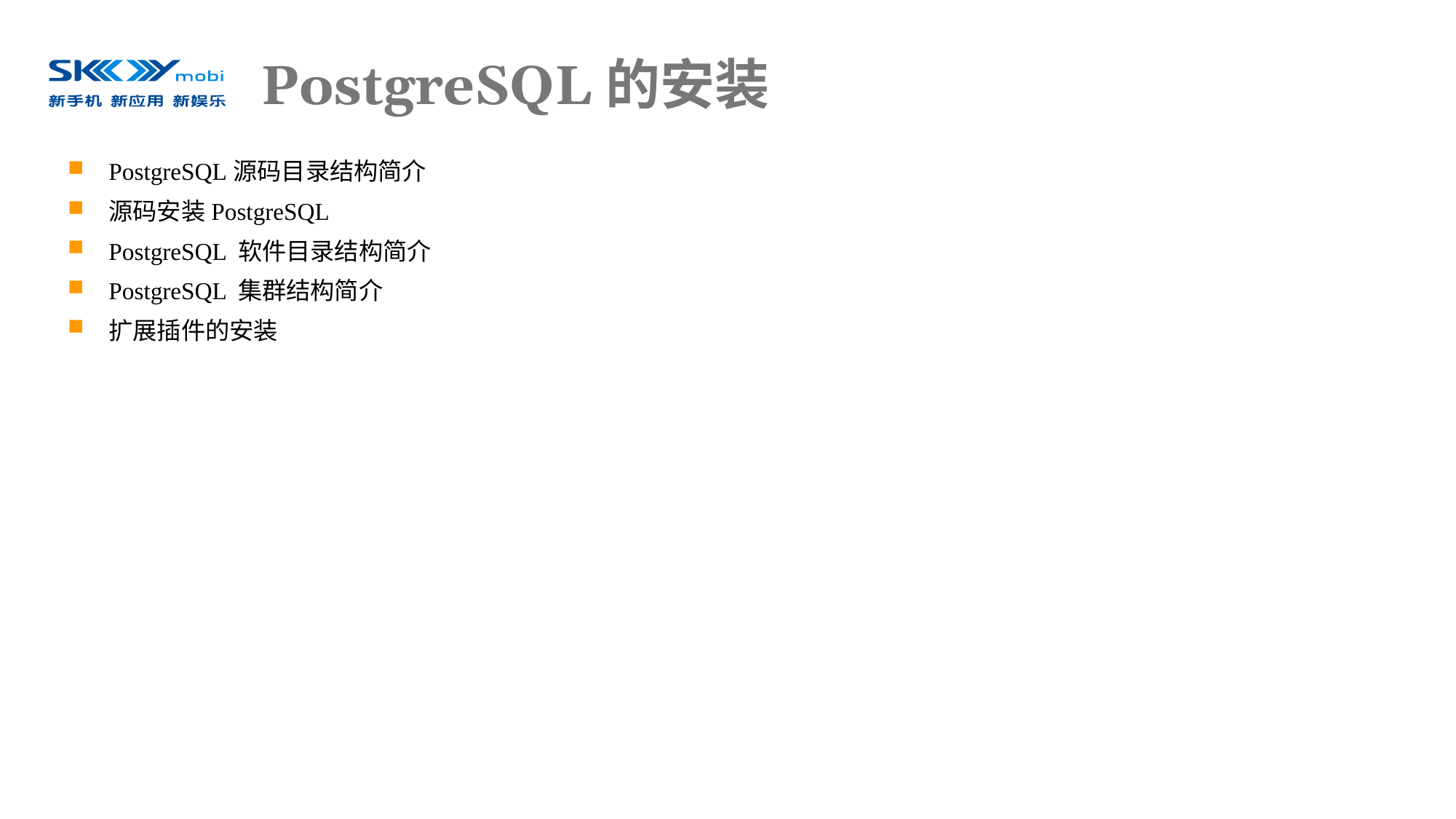

# PostgreSQL的安装
PostgreSQL源码目录结构简介
源码安装PostgreSQL
PostgreSQL 软件目录结构简介
PostgreSQL 集群结构简介
扩展插件的安装